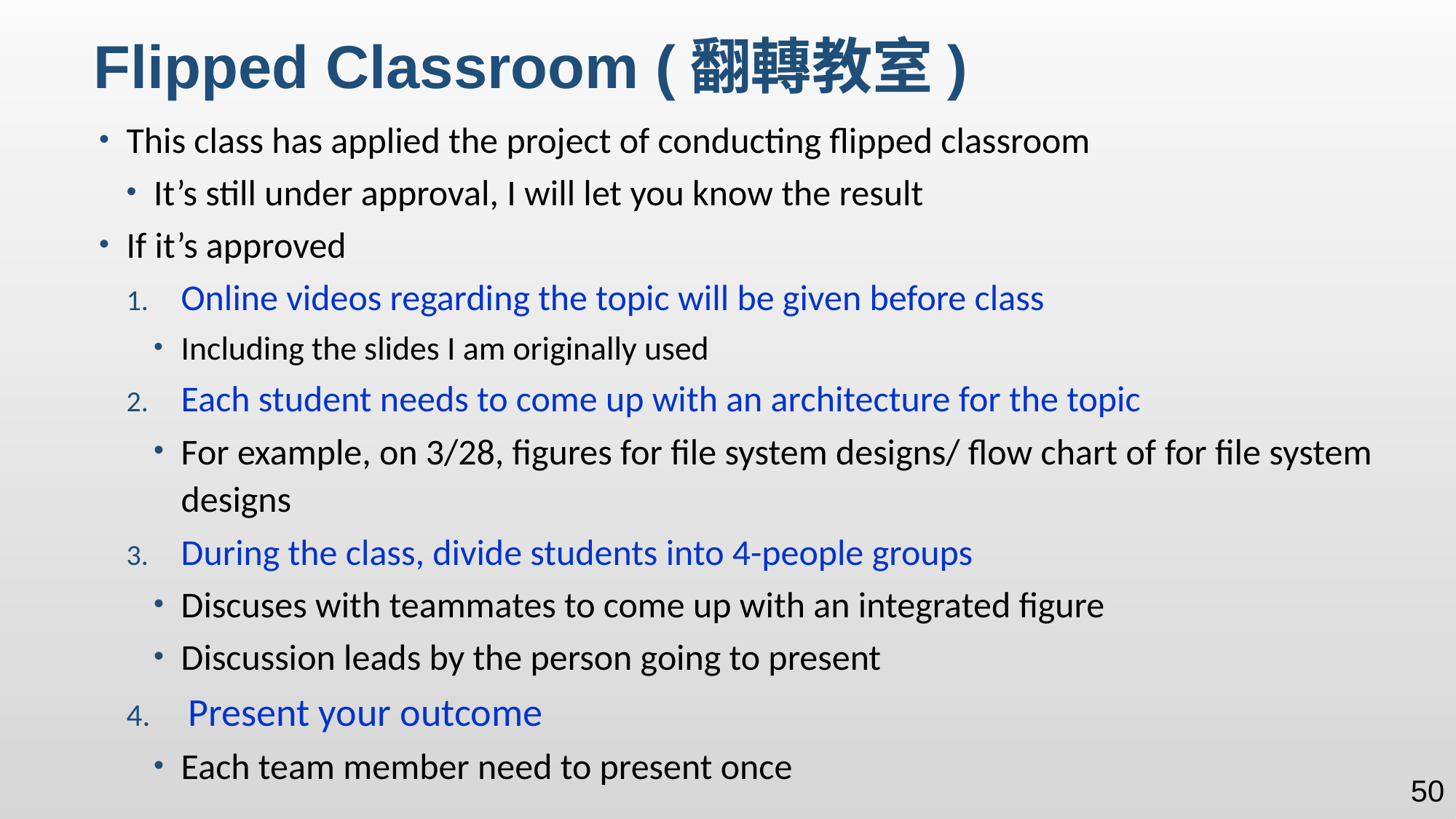

Flipped Classroom (翻轉教室)
This class has applied the project of conducting flipped classroom
It’s still under approval, I will let you know the result
If it’s approved
Online videos regarding the topic will be given before class
Including the slides I am originally used
Each student needs to come up with an architecture for the topic
For example, on 3/28, figures for file system designs/ flow chart of for file system designs
During the class, divide students into 4-people groups
Discuses with teammates to come up with an integrated figure
Discussion leads by the person going to present
Present your outcome
Each team member need to present once

50